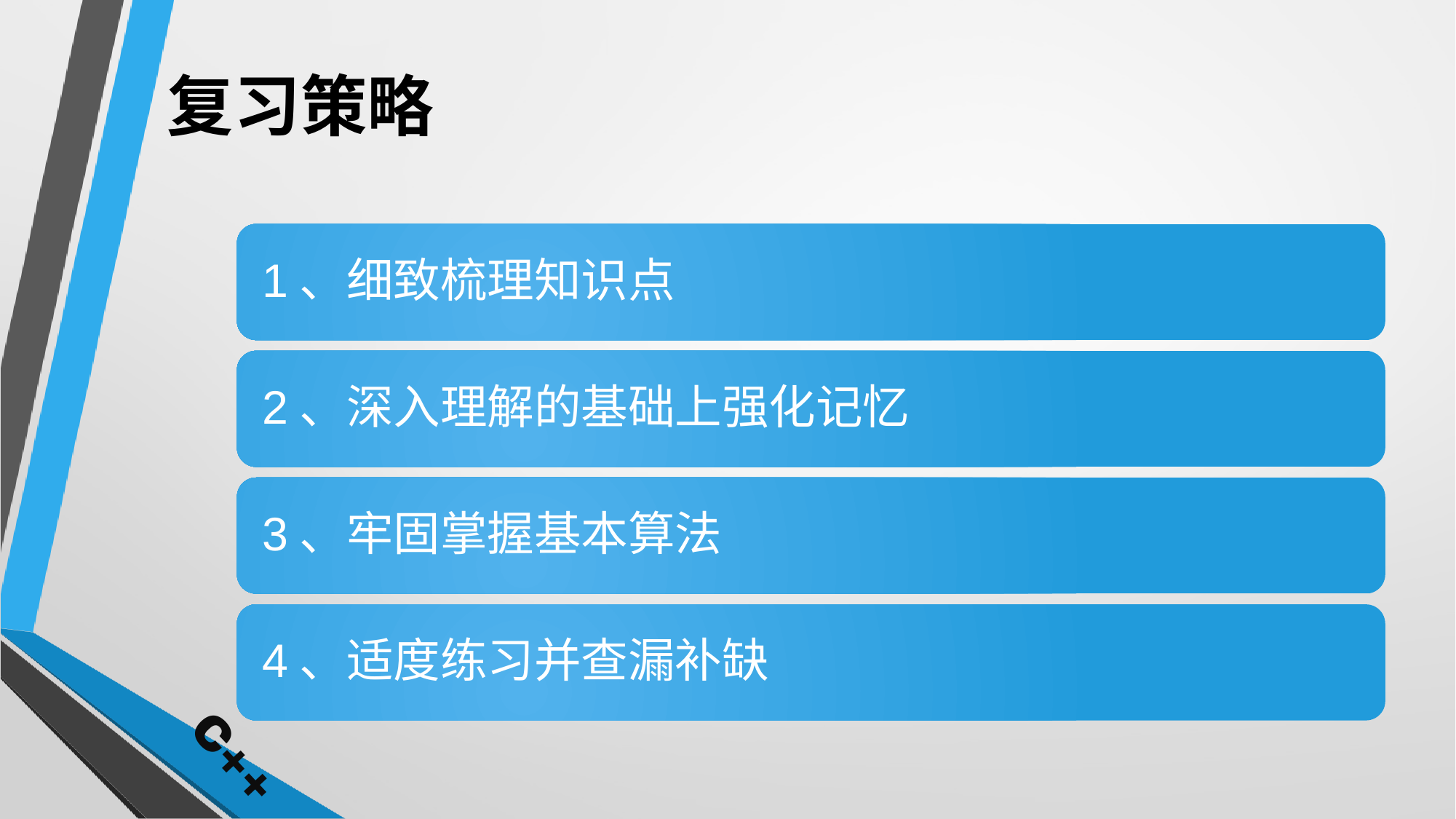

# 复习策略
1、细致梳理知识点
2、深入理解的基础上强化记忆
3、牢固掌握基本算法
4、适度练习并查漏补缺